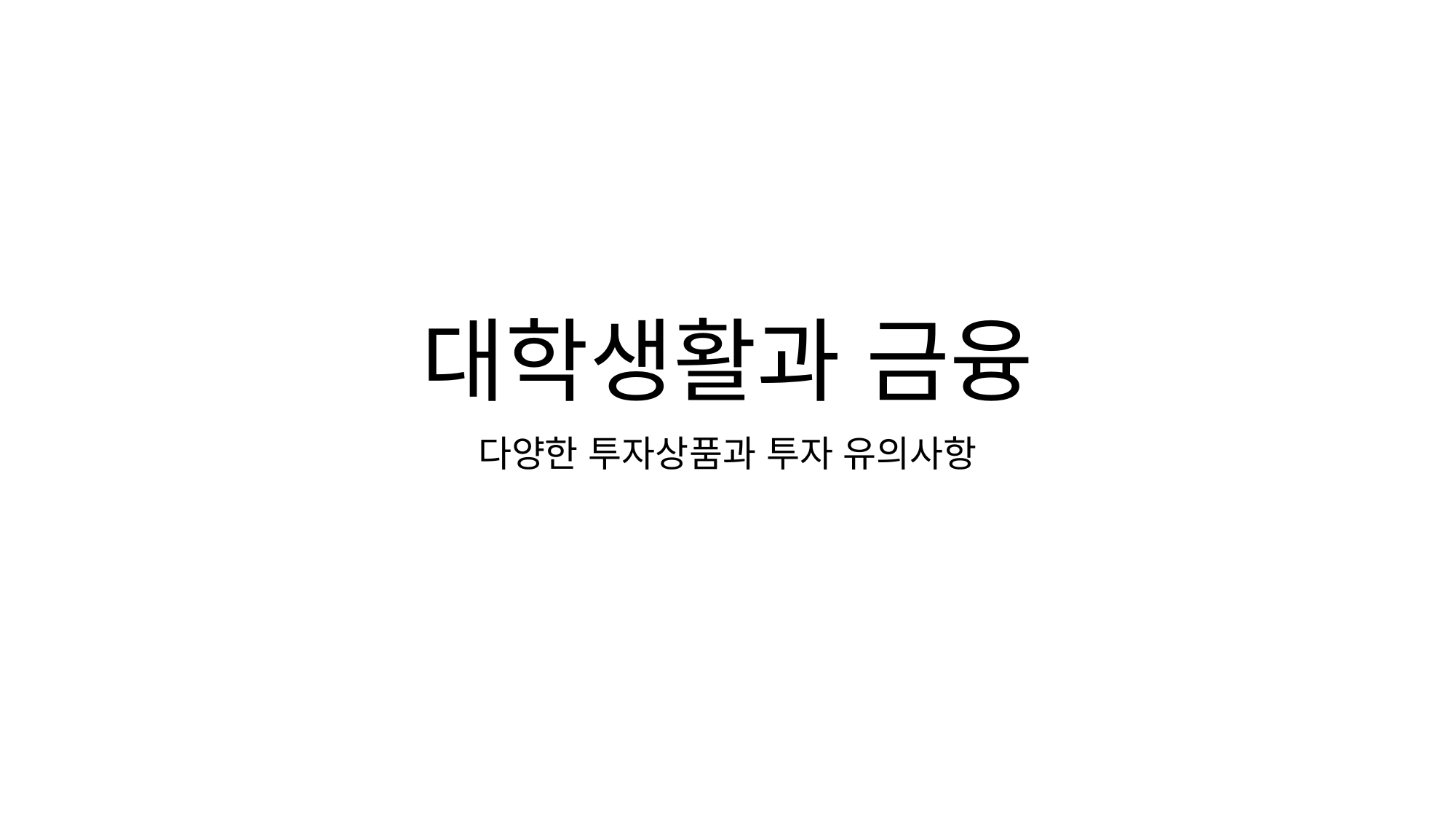

# 대학생활과 금융
다양한 투자상품과 투자 유의사항